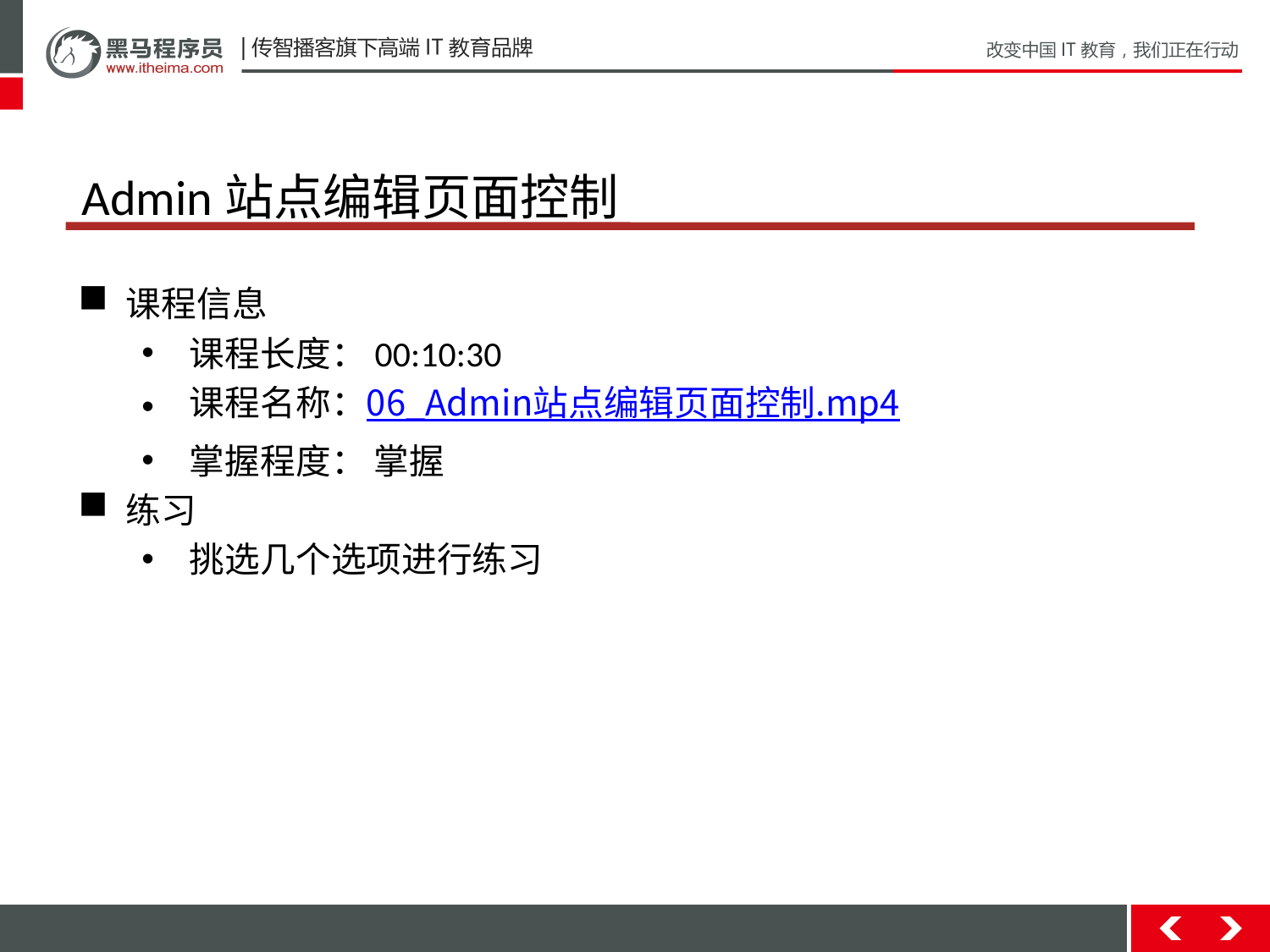

# Admin站点编辑页面控制

课程信息
课程长度：00:10:30
课程名称：06_Admin站点编辑页面控制.mp4
掌握程度： 掌握
练习
挑选几个选项进行练习